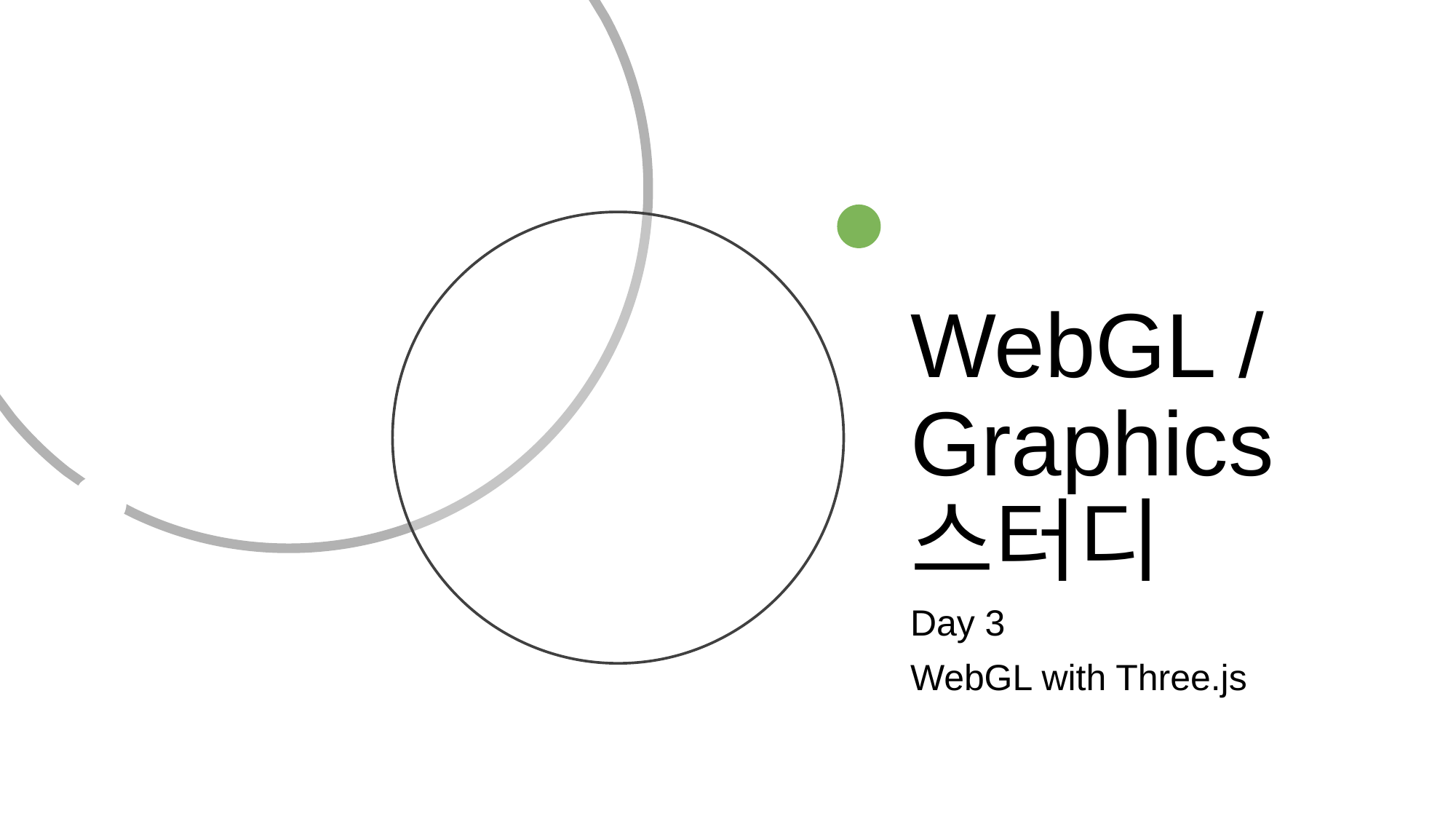

# WebGL / Graphics 스터디

Day 3
WebGL with Three.js